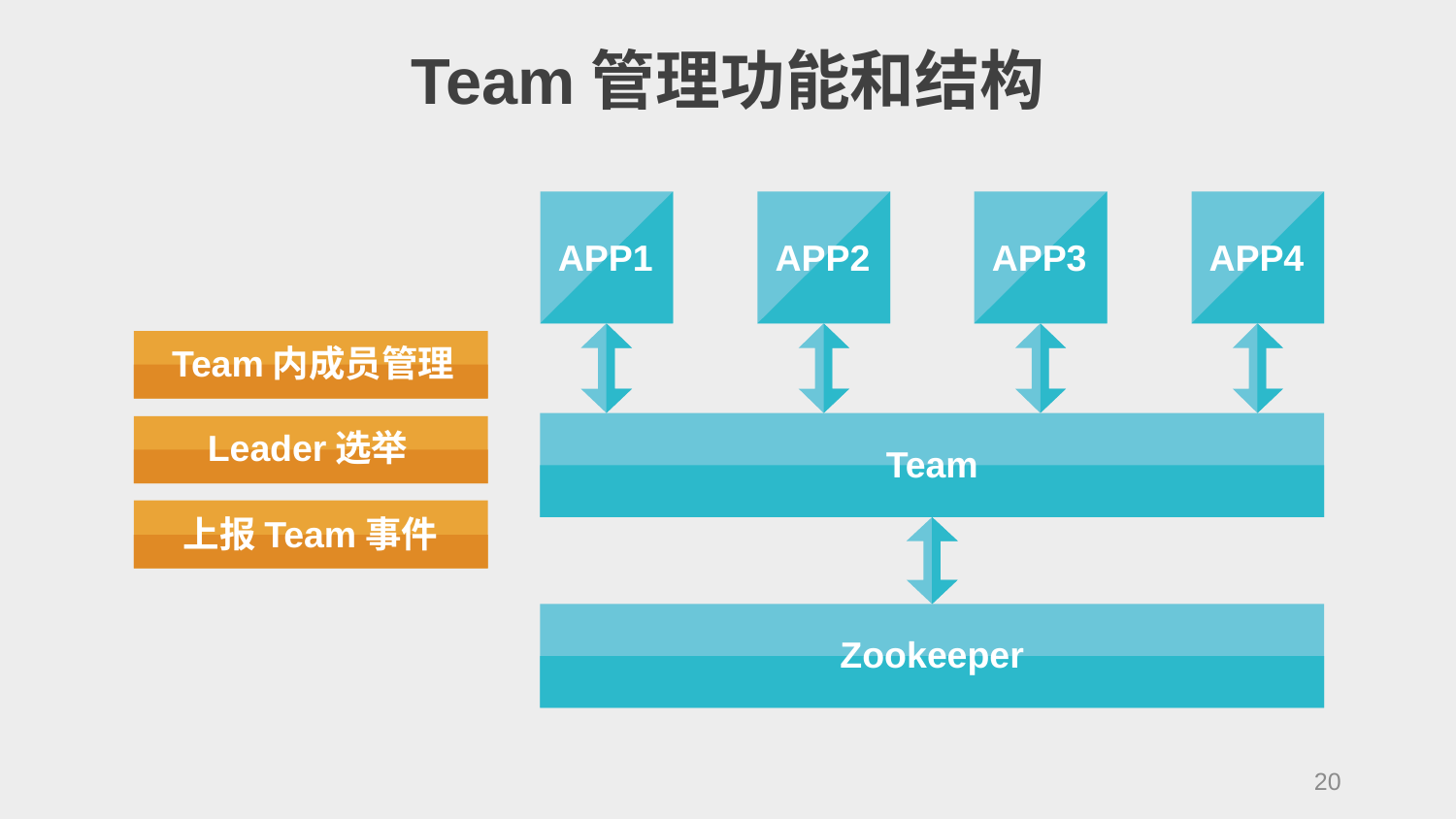

# Team管理功能和结构

APP1
APP2
APP3
APP4

Team内成员管理

Leader选举
Team

上报Team事件

Zookeeper

20